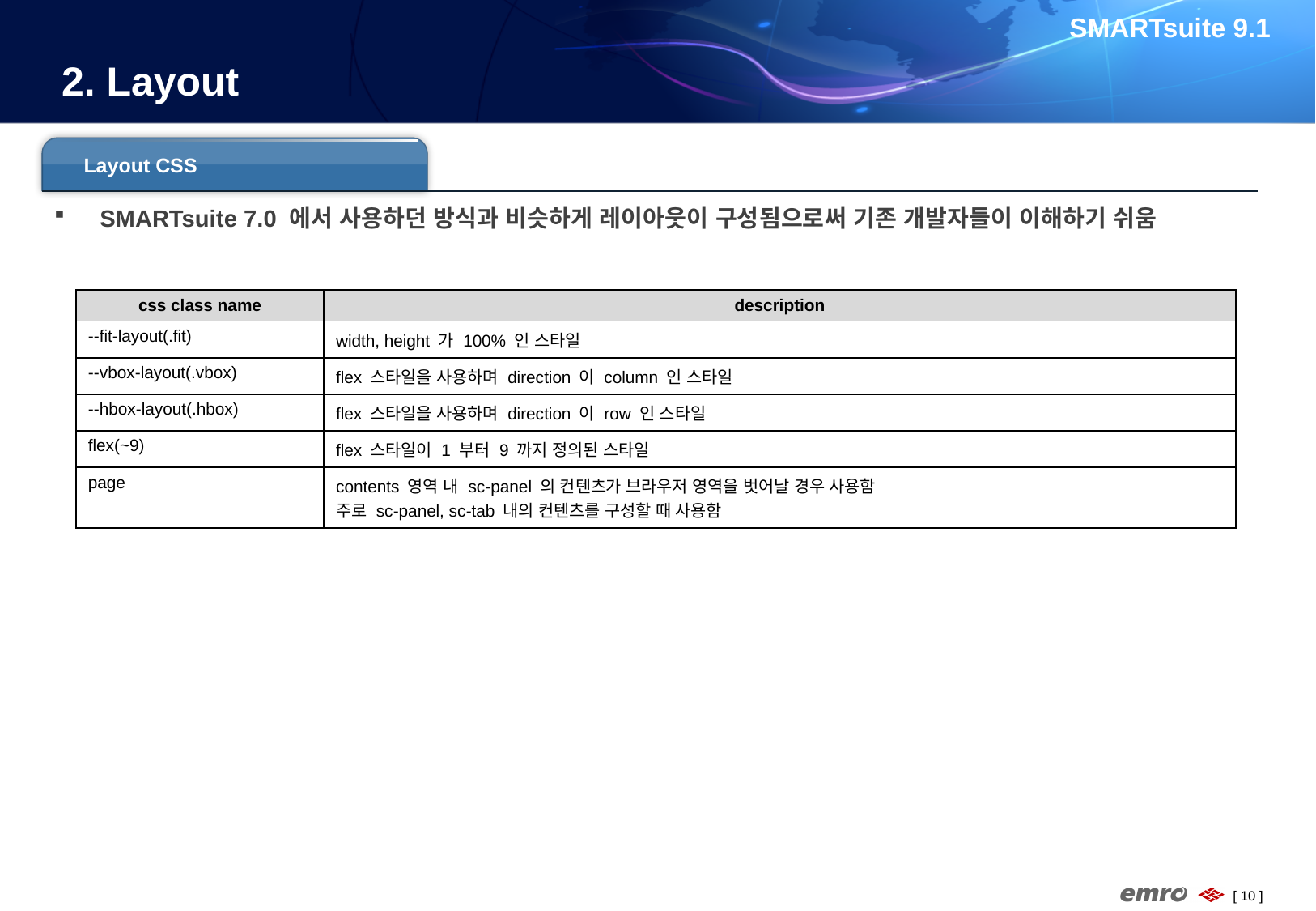

SMARTsuite 9.1
# 2. Layout

Layout CSS
SMARTsuite 7.0 에서 사용하던 방식과 비슷하게 레이아웃이 구성됨으로써 기존 개발자들이 이해하기 쉬움
| css class name | description |
| --- | --- |
| --fit-layout(.fit) | width, height 가 100% 인 스타일 |
| --vbox-layout(.vbox) | flex 스타일을 사용하며 direction 이 column 인 스타일 |
| --hbox-layout(.hbox) | flex 스타일을 사용하며 direction 이 row 인 스타일 |
| flex(~9) | flex 스타일이 1 부터 9 까지 정의된 스타일 |
| page | contents 영역 내 sc-panel 의 컨텐츠가 브라우저 영역을 벗어날 경우 사용함 주로 sc-panel, sc-tab 내의 컨텐츠를 구성할 때 사용함 |